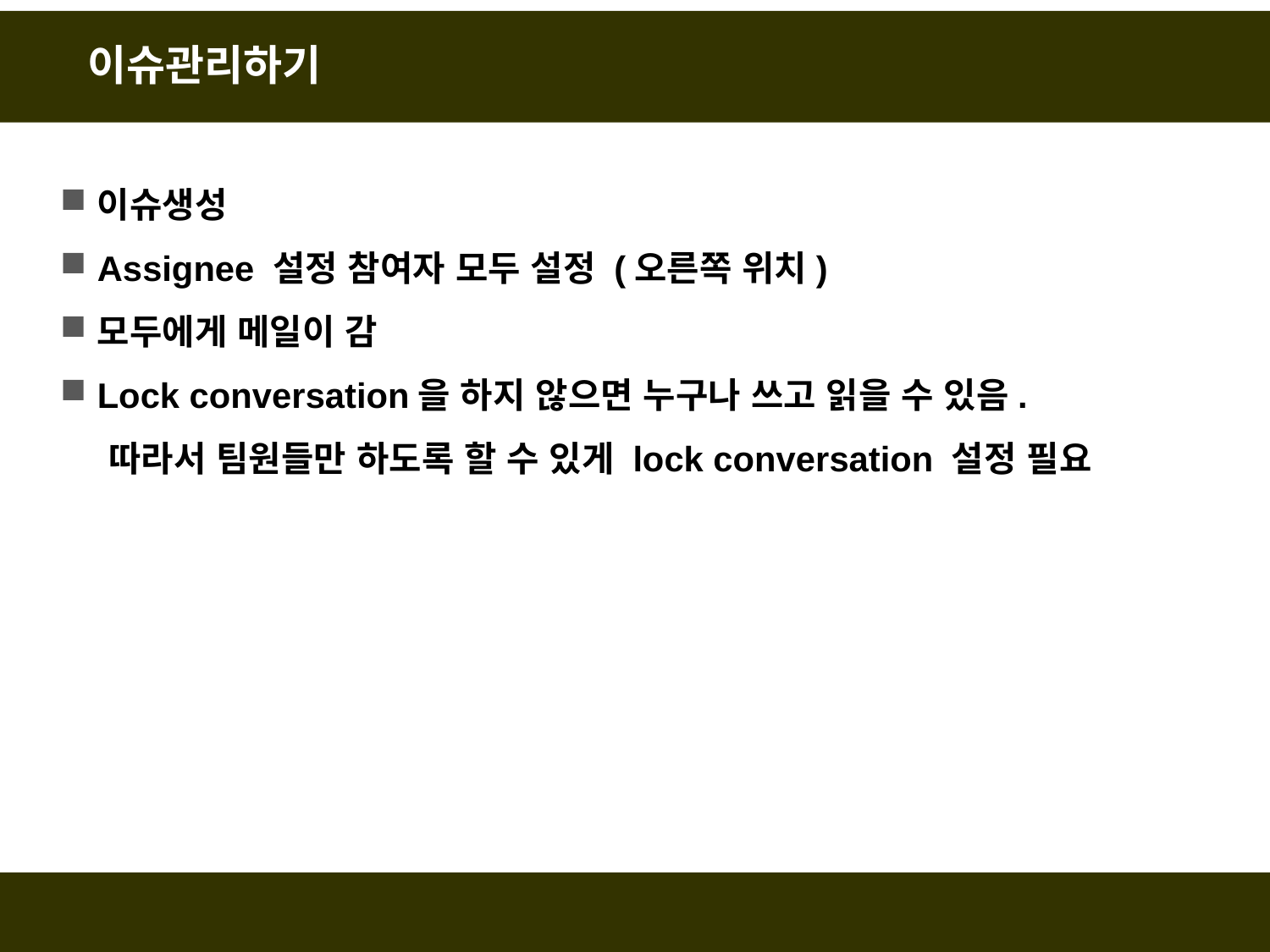

# 이슈관리하기
이슈생성
Assignee 설정 참여자 모두 설정 (오른쪽 위치)
모두에게 메일이 감
Lock conversation을 하지 않으면 누구나 쓰고 읽을 수 있음.
    따라서 팀원들만 하도록 할 수 있게 lock conversation 설정 필요